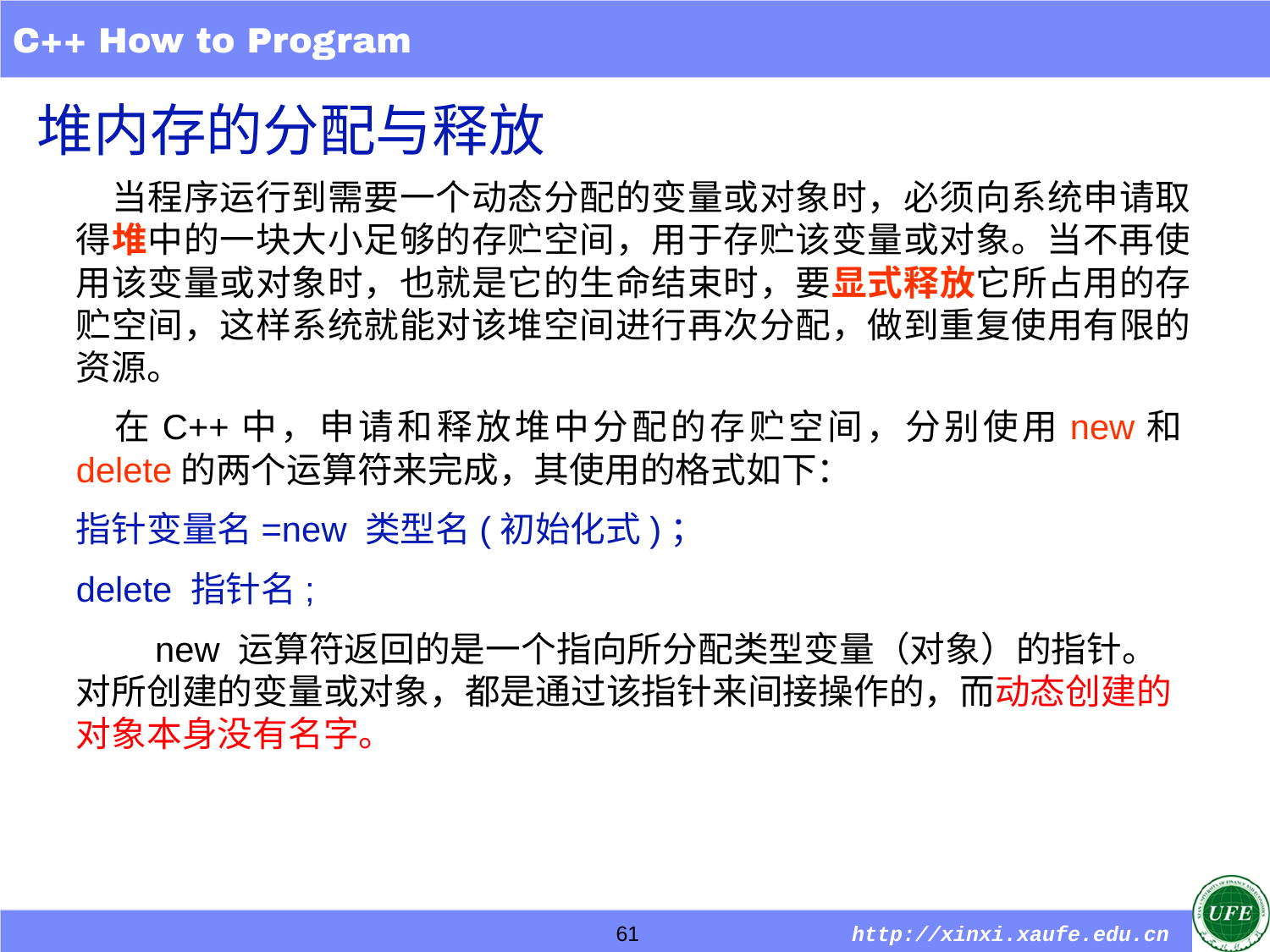

# 堆内存的分配与释放
　当程序运行到需要一个动态分配的变量或对象时，必须向系统申请取得堆中的一块大小足够的存贮空间，用于存贮该变量或对象。当不再使用该变量或对象时，也就是它的生命结束时，要显式释放它所占用的存贮空间，这样系统就能对该堆空间进行再次分配，做到重复使用有限的资源。
　在C++中，申请和释放堆中分配的存贮空间，分别使用new和delete的两个运算符来完成，其使用的格式如下：
指针变量名=new 类型名(初始化式)；
delete 指针名;
　　new 运算符返回的是一个指向所分配类型变量（对象）的指针。对所创建的变量或对象，都是通过该指针来间接操作的，而动态创建的对象本身没有名字。
61